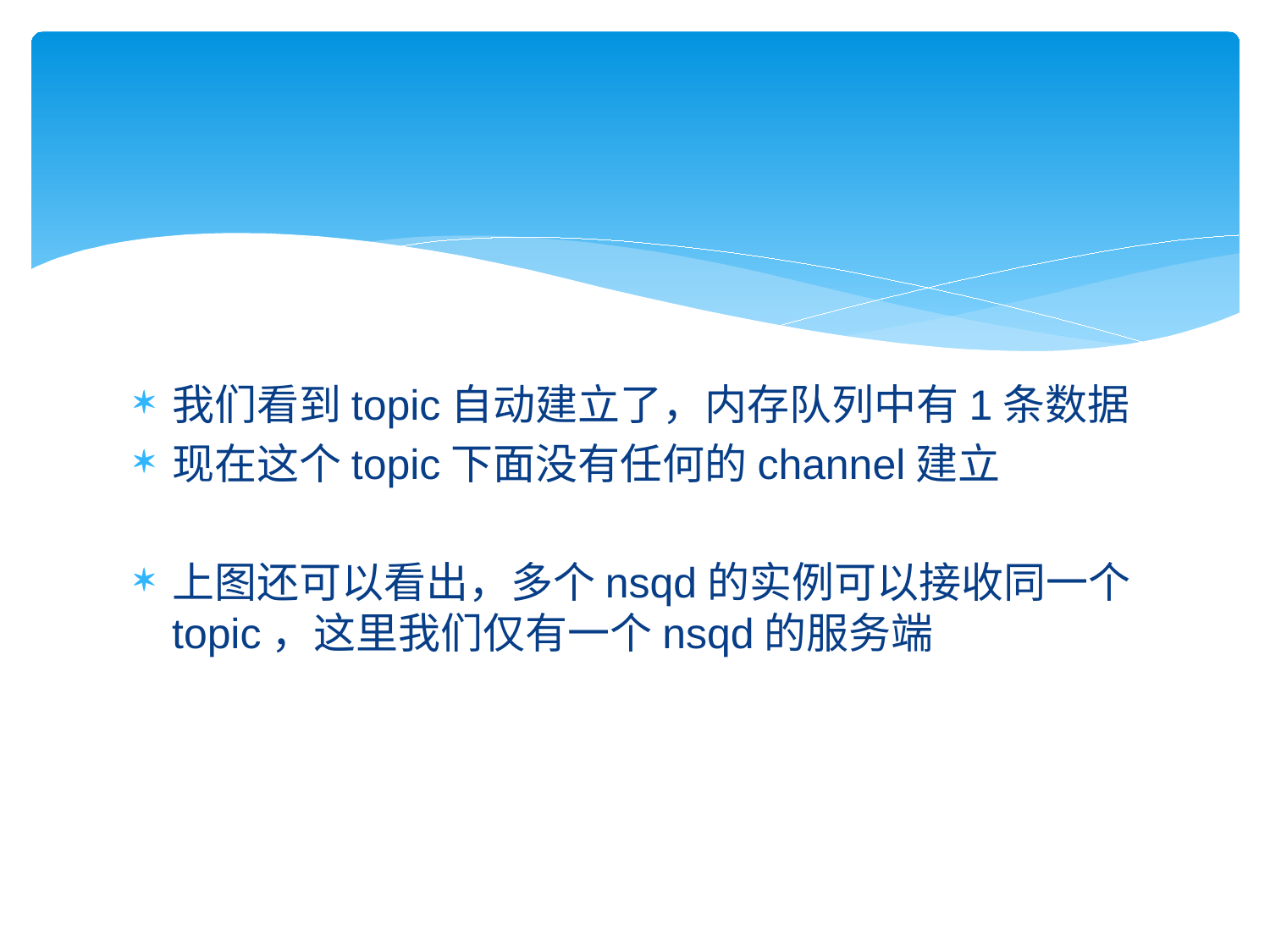

#
我们看到topic自动建立了，内存队列中有1条数据
现在这个topic下面没有任何的channel建立

上图还可以看出，多个nsqd的实例可以接收同一个topic，这里我们仅有一个nsqd的服务端